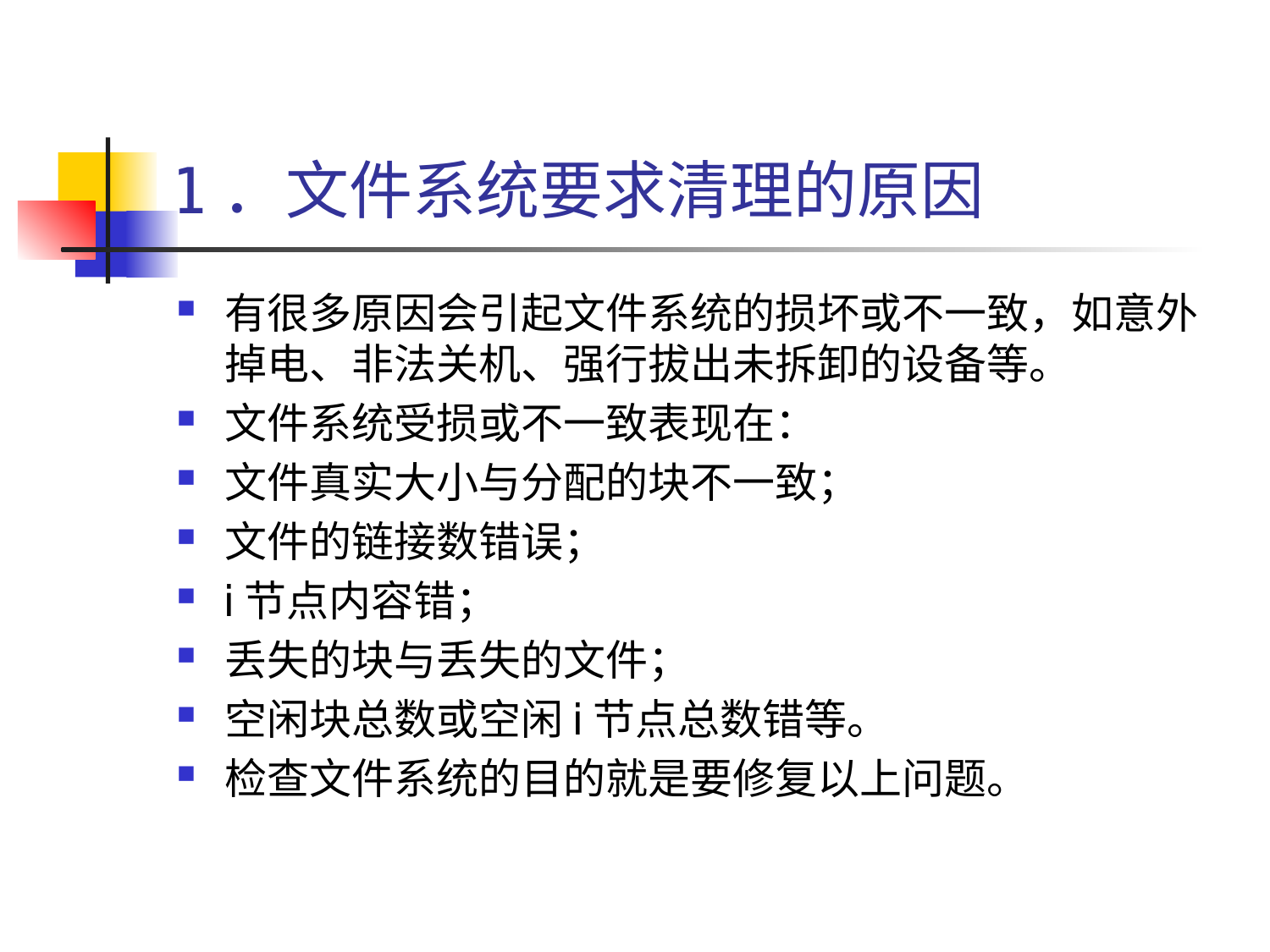

# 1．文件系统要求清理的原因
有很多原因会引起文件系统的损坏或不一致，如意外掉电、非法关机、强行拔出未拆卸的设备等。
文件系统受损或不一致表现在：
文件真实大小与分配的块不一致；
文件的链接数错误；
i节点内容错；
丢失的块与丢失的文件；
空闲块总数或空闲i节点总数错等。
检查文件系统的目的就是要修复以上问题。